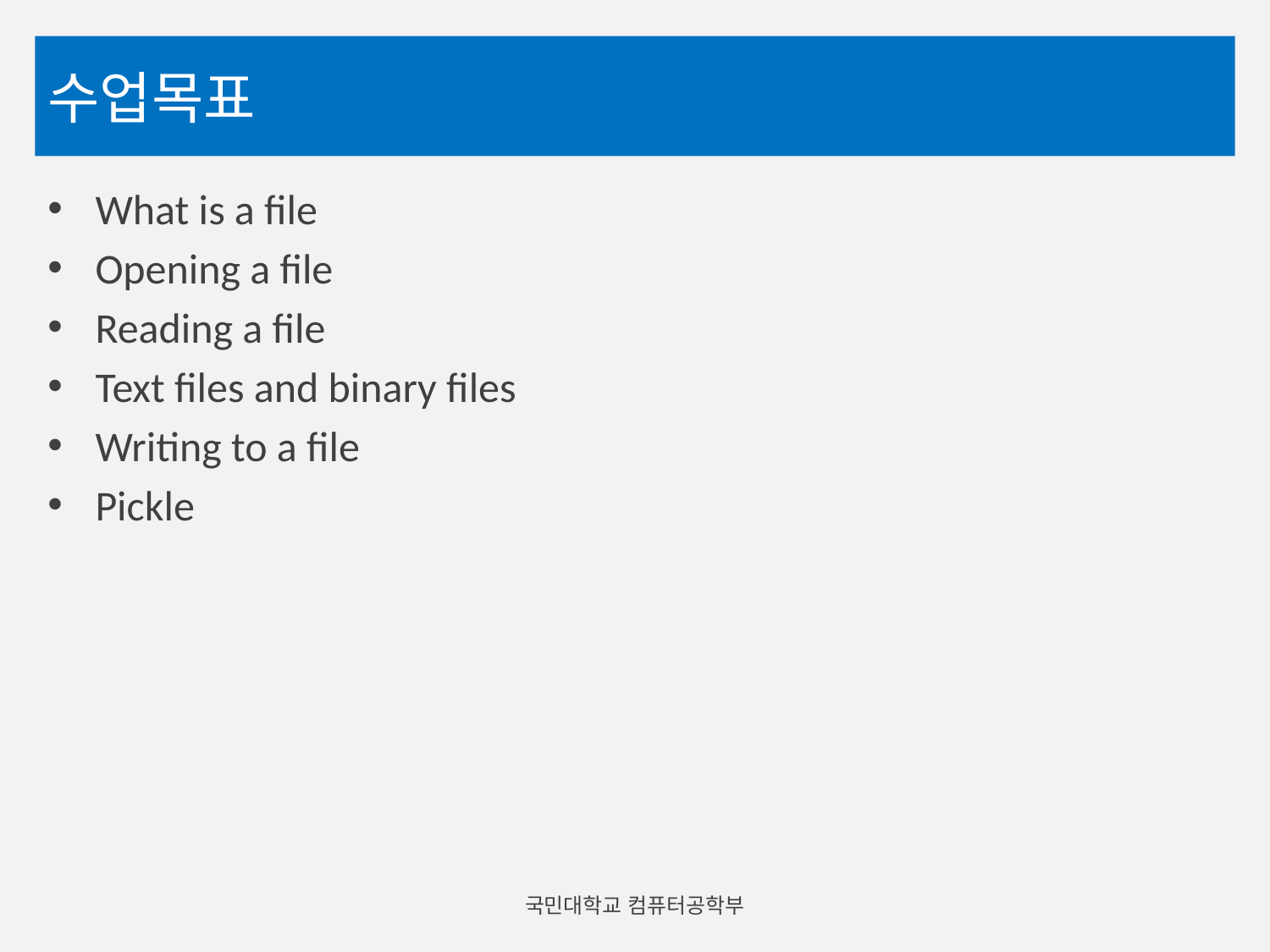

# 수업목표
What is a file
Opening a file
Reading a file
Text files and binary files
Writing to a file
Pickle
국민대학교 컴퓨터공학부